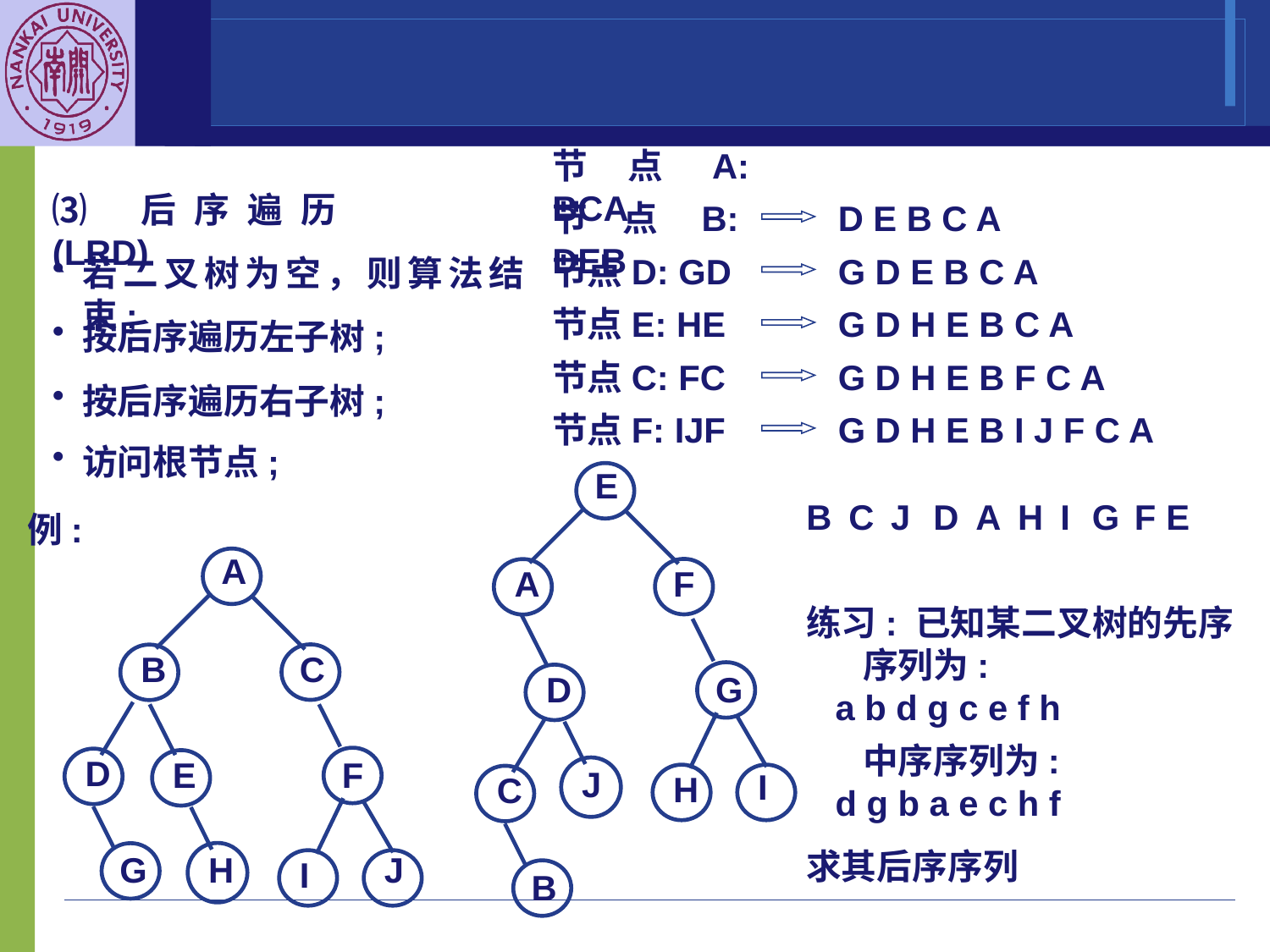

节点A: BCA
⑶ 后序遍历(LRD)
若二叉树为空，则算法结束;
按后序遍历左子树;
按后序遍历右子树;
访问根节点;
节点B: DEB
D E B C A

节点D: GD
G D E B C A

节点E: HE
G D H E B C A

节点C: FC
G D H E B F C A

节点F: IJF
G D H E B I J F C A

E

A
F

D
G

J

I
H
C

B

B
C
J
D
A
H
I
G
F
E
例:
A

B
C

D
E
F

G
H
J

I

练习: 已知某二叉树的先序
      序列为:
   a b d g c e f h
      中序序列为:
   d g b a e c h f
求其后序序列
32